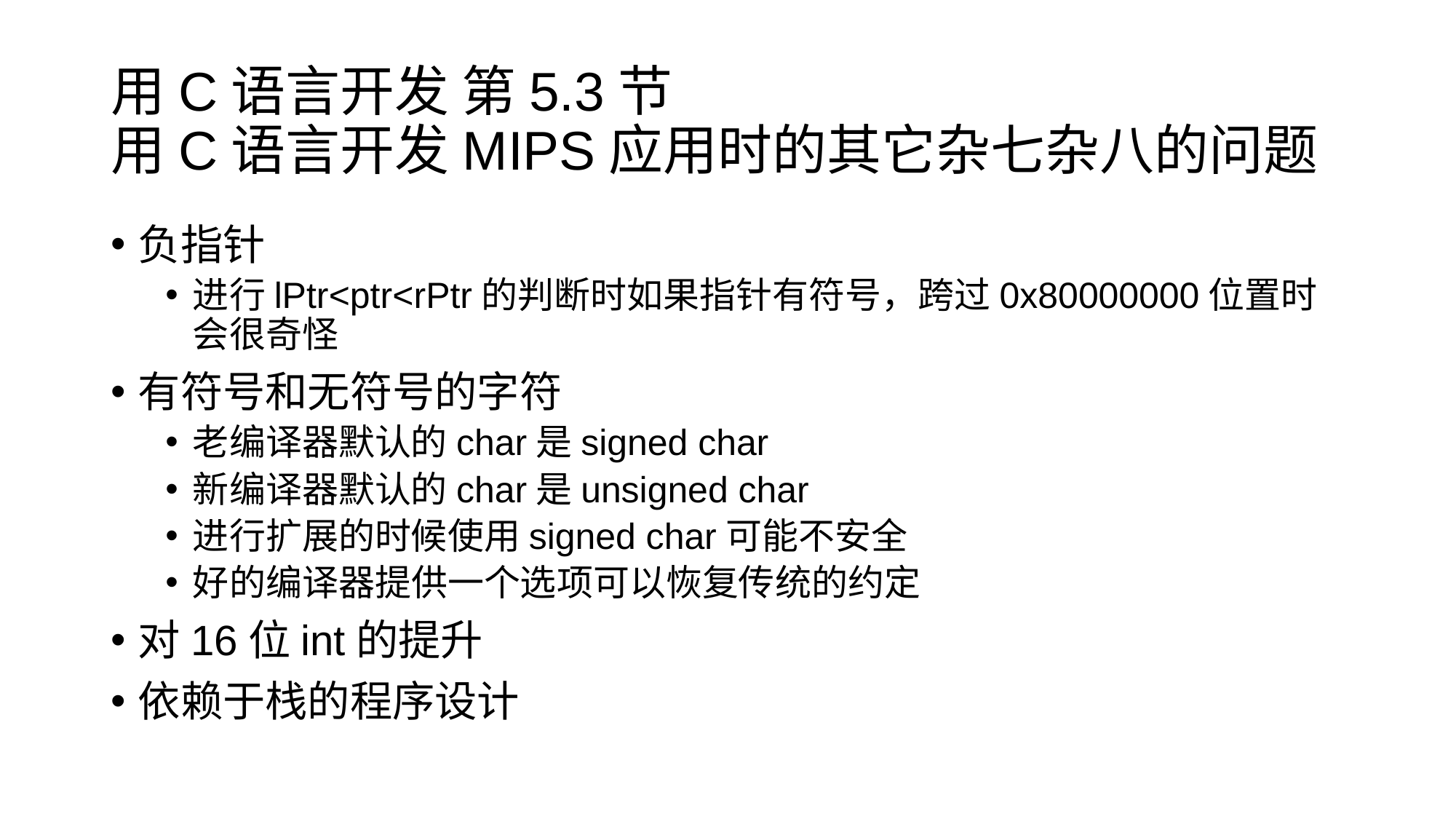

# 用C语言开发 第5.3节 用C语言开发MIPS应用时的其它杂七杂八的问题
负指针
进行lPtr<ptr<rPtr的判断时如果指针有符号，跨过0x80000000位置时会很奇怪
有符号和无符号的字符
老编译器默认的char是signed char
新编译器默认的char是unsigned char
进行扩展的时候使用signed char可能不安全
好的编译器提供一个选项可以恢复传统的约定
对16位int的提升
依赖于栈的程序设计